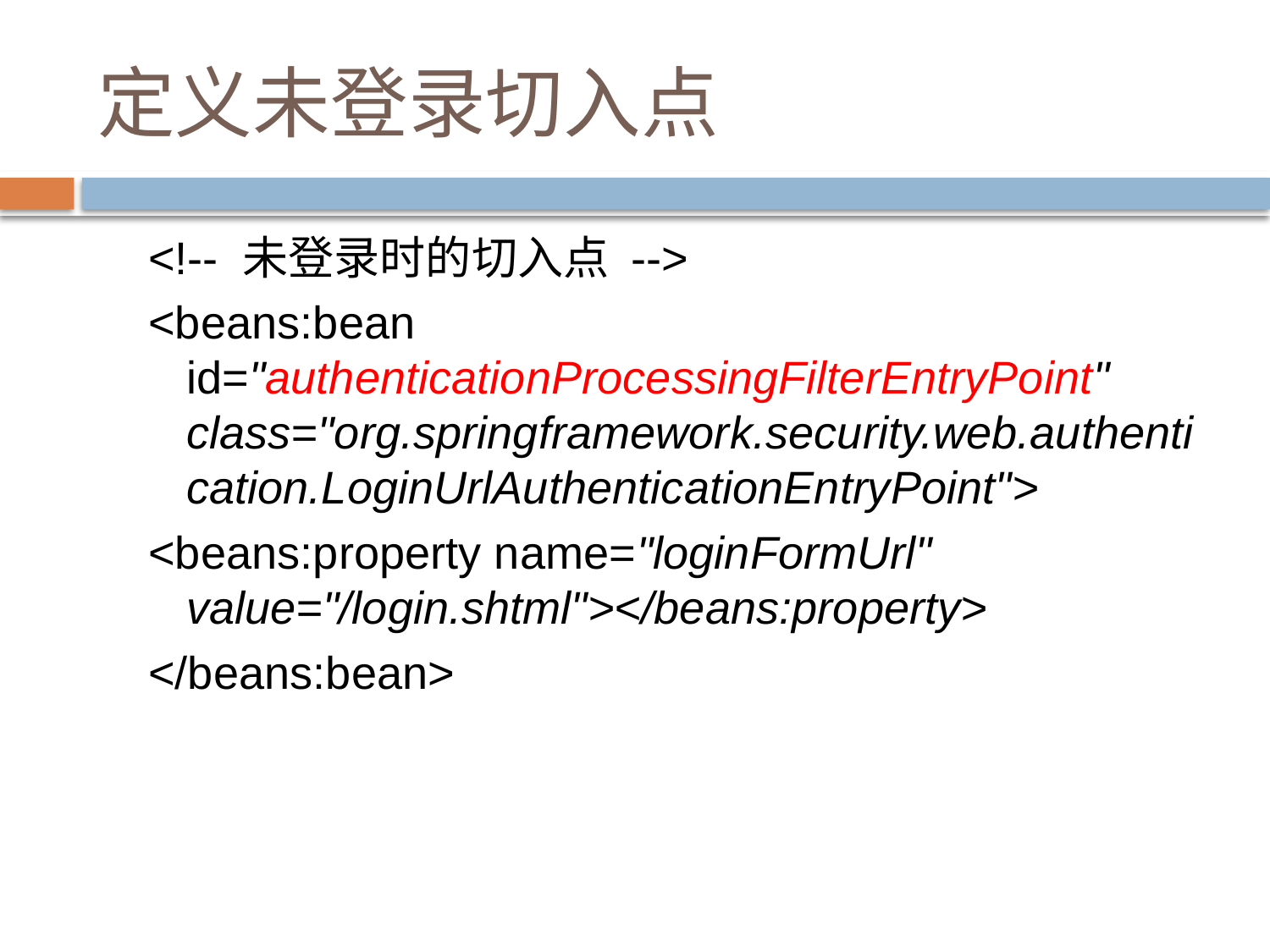

# 定义未登录切入点
<!-- 未登录时的切入点 -->
<beans:bean id="authenticationProcessingFilterEntryPoint" class="org.springframework.security.web.authentication.LoginUrlAuthenticationEntryPoint">
<beans:property name="loginFormUrl" value="/login.shtml"></beans:property>
</beans:bean>